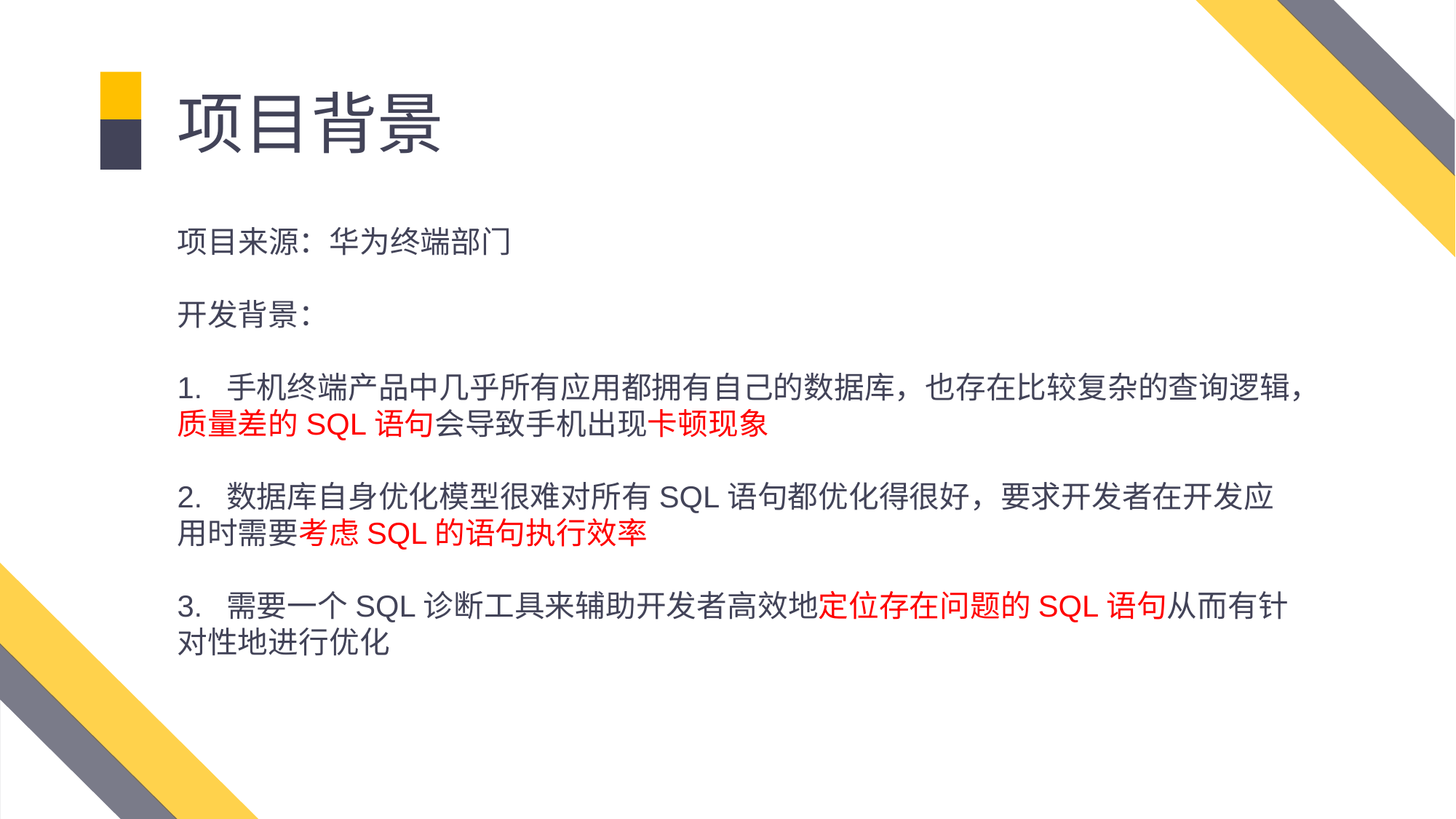

项目背景
项目来源：华为终端部门
开发背景：

1.  手机终端产品中几乎所有应用都拥有自己的数据库，也存在比较复杂的查询逻辑，质量差的SQL语句会导致手机出现卡顿现象

2.  数据库自身优化模型很难对所有SQL语句都优化得很好，要求开发者在开发应用时需要考虑SQL的语句执行效率

3.  需要一个SQL诊断工具来辅助开发者高效地定位存在问题的SQL语句从而有针对性地进行优化